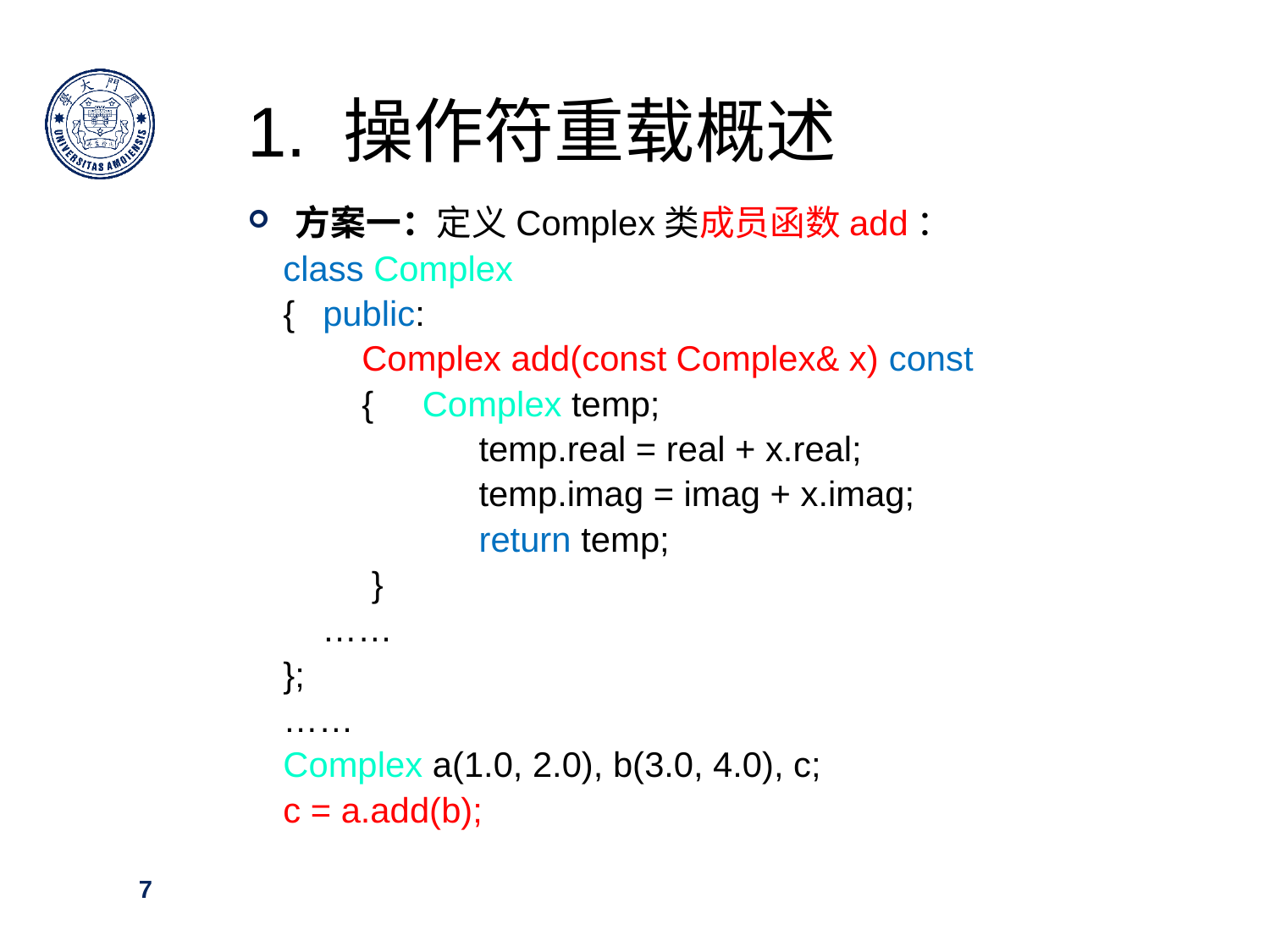

1. 操作符重载概述
方案一：定义Complex类成员函数add：
class Complex
{	public:
	    Complex add(const Complex& x) const
	    {     Complex temp;
		   temp.real = real + x.real;
		   temp.imag = imag + x.imag;
		   return temp;
	     }
    ……
};
……
Complex a(1.0, 2.0), b(3.0, 4.0), c;
c = a.add(b);
7